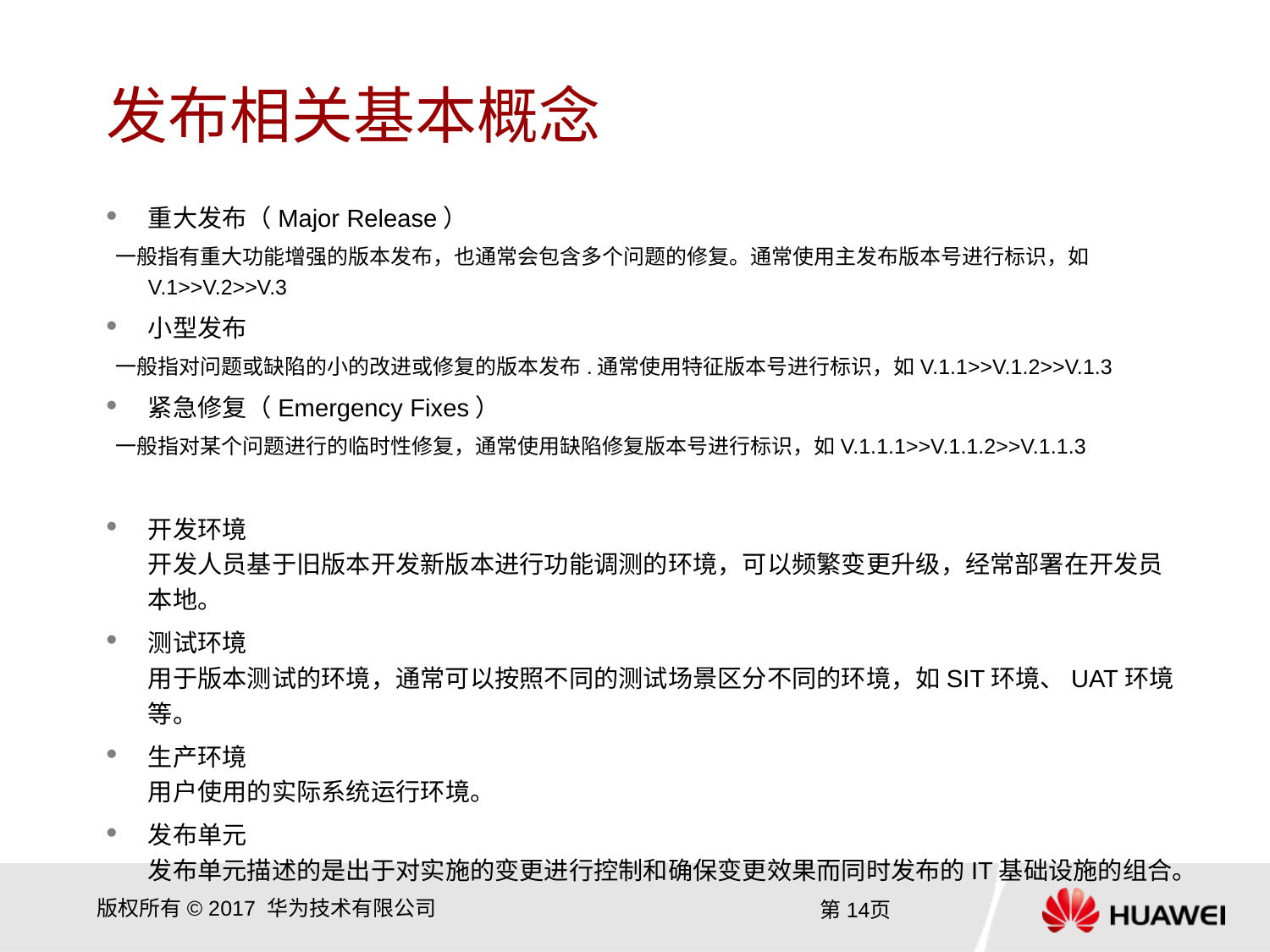

# 发布相关基本概念
重大发布（Major Release）
 一般指有重大功能增强的版本发布，也通常会包含多个问题的修复。通常使用主发布版本号进行标识，如      V.1>>V.2>>V.3
小型发布
 一般指对问题或缺陷的小的改进或修复的版本发布.通常使用特征版本号进行标识，如V.1.1>>V.1.2>>V.1.3
紧急修复（Emergency Fixes）
 一般指对某个问题进行的临时性修复，通常使用缺陷修复版本号进行标识，如V.1.1.1>>V.1.1.2>>V.1.1.3

开发环境
开发人员基于旧版本开发新版本进行功能调测的环境，可以频繁变更升级，经常部署在开发员本地。
测试环境
用于版本测试的环境，通常可以按照不同的测试场景区分不同的环境，如SIT环境、UAT环境等。
生产环境
用户使用的实际系统运行环境。
发布单元
发布单元描述的是出于对实施的变更进行控制和确保变更效果而同时发布的IT基础设施的组合。